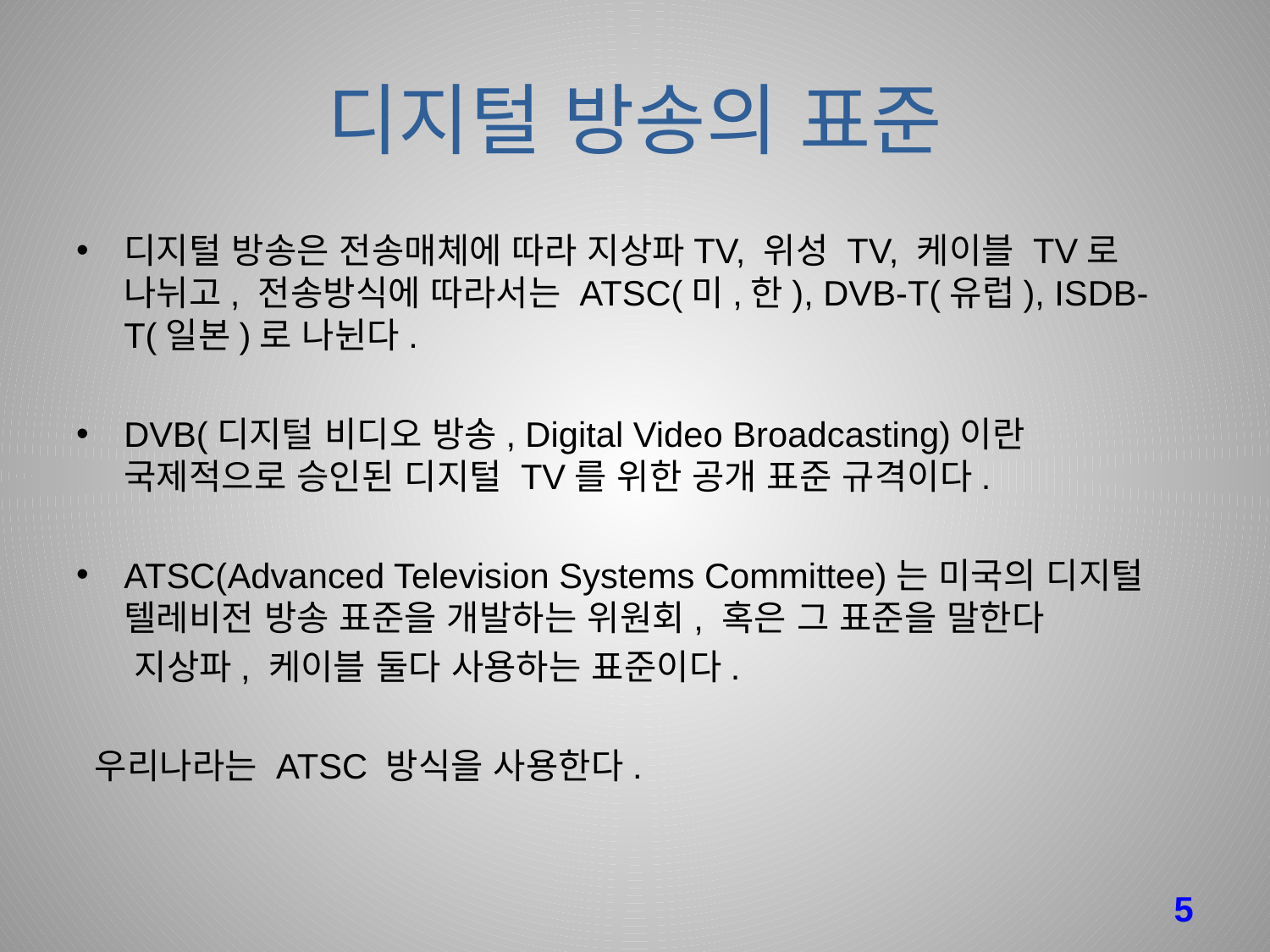

# 디지털 방송의 표준
디지털 방송은 전송매체에 따라 지상파TV, 위성 TV, 케이블 TV로 나뉘고, 전송방식에 따라서는 ATSC(미,한), DVB-T(유럽), ISDB-T(일본)로 나뉜다.

DVB(디지털 비디오 방송, Digital Video Broadcasting)이란 국제적으로 승인된 디지털 TV를 위한 공개 표준 규격이다.

ATSC(Advanced Television Systems Committee)는 미국의 디지털 텔레비전 방송 표준을 개발하는 위원회, 혹은 그 표준을 말한다
     지상파, 케이블 둘다 사용하는 표준이다.

 우리나라는 ATSC 방식을 사용한다.

5